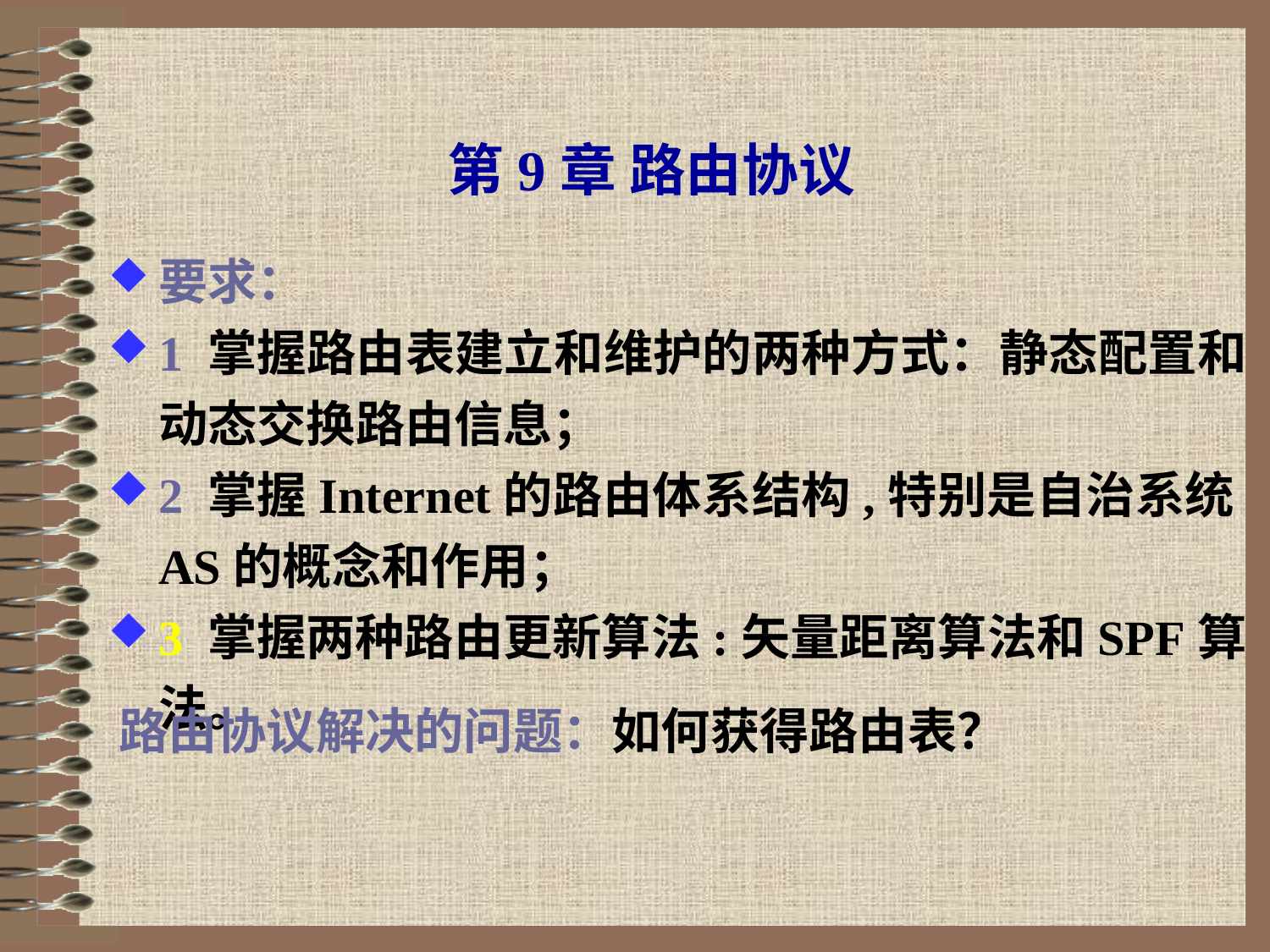

# 第9章 路由协议
要求：
1 掌握路由表建立和维护的两种方式：静态配置和动态交换路由信息；
2 掌握Internet的路由体系结构,特别是自治系统AS的概念和作用；
3 掌握两种路由更新算法:矢量距离算法和SPF算法。
路由协议解决的问题：如何获得路由表？